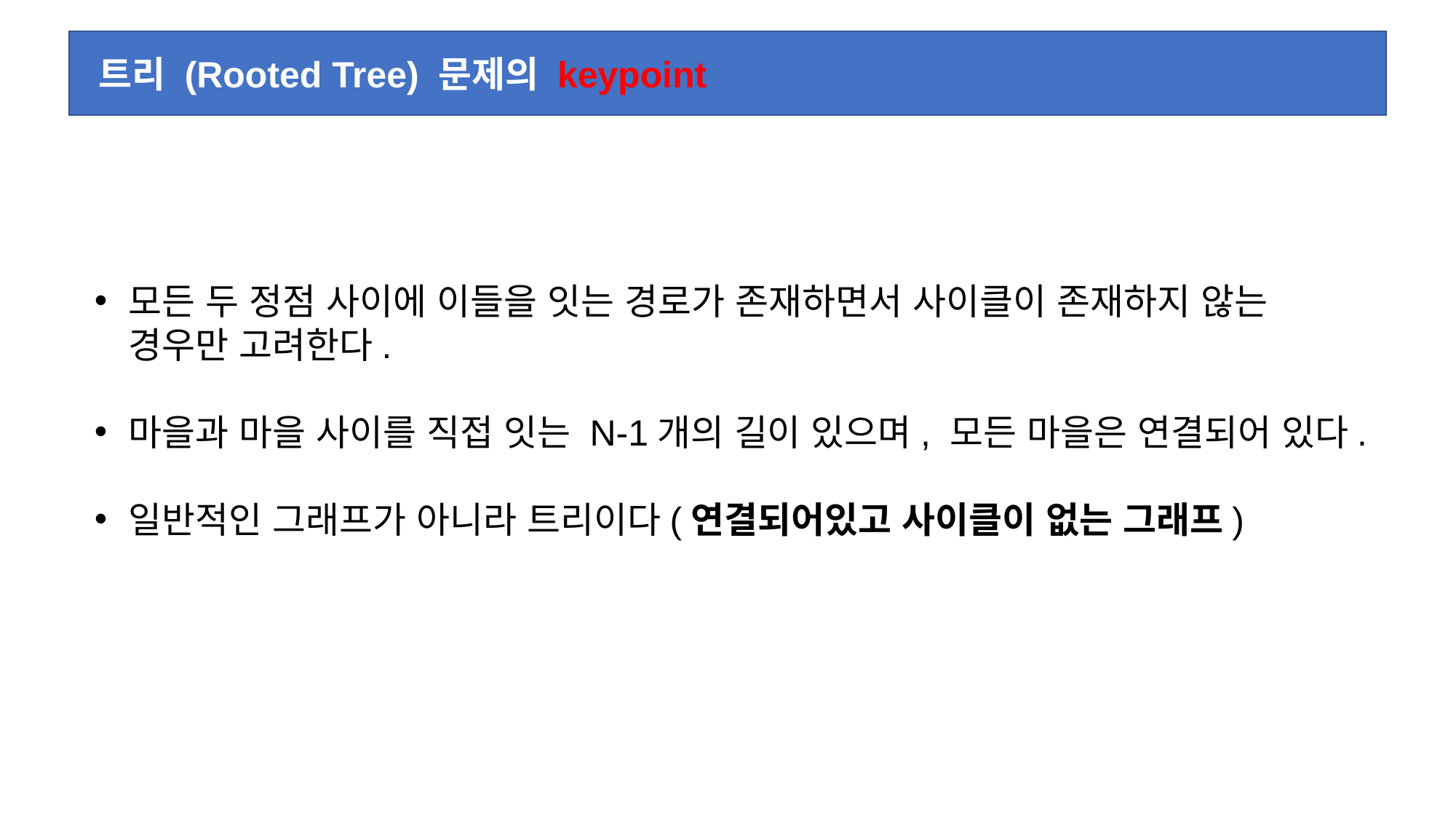

트리 (Rooted Tree) 문제의 keypoint
모든 두 정점 사이에 이들을 잇는 경로가 존재하면서 사이클이 존재하지 않는 경우만 고려한다.

마을과 마을 사이를 직접 잇는 N-1개의 길이 있으며, 모든 마을은 연결되어 있다.

일반적인 그래프가 아니라 트리이다(연결되어있고 사이클이 없는 그래프)